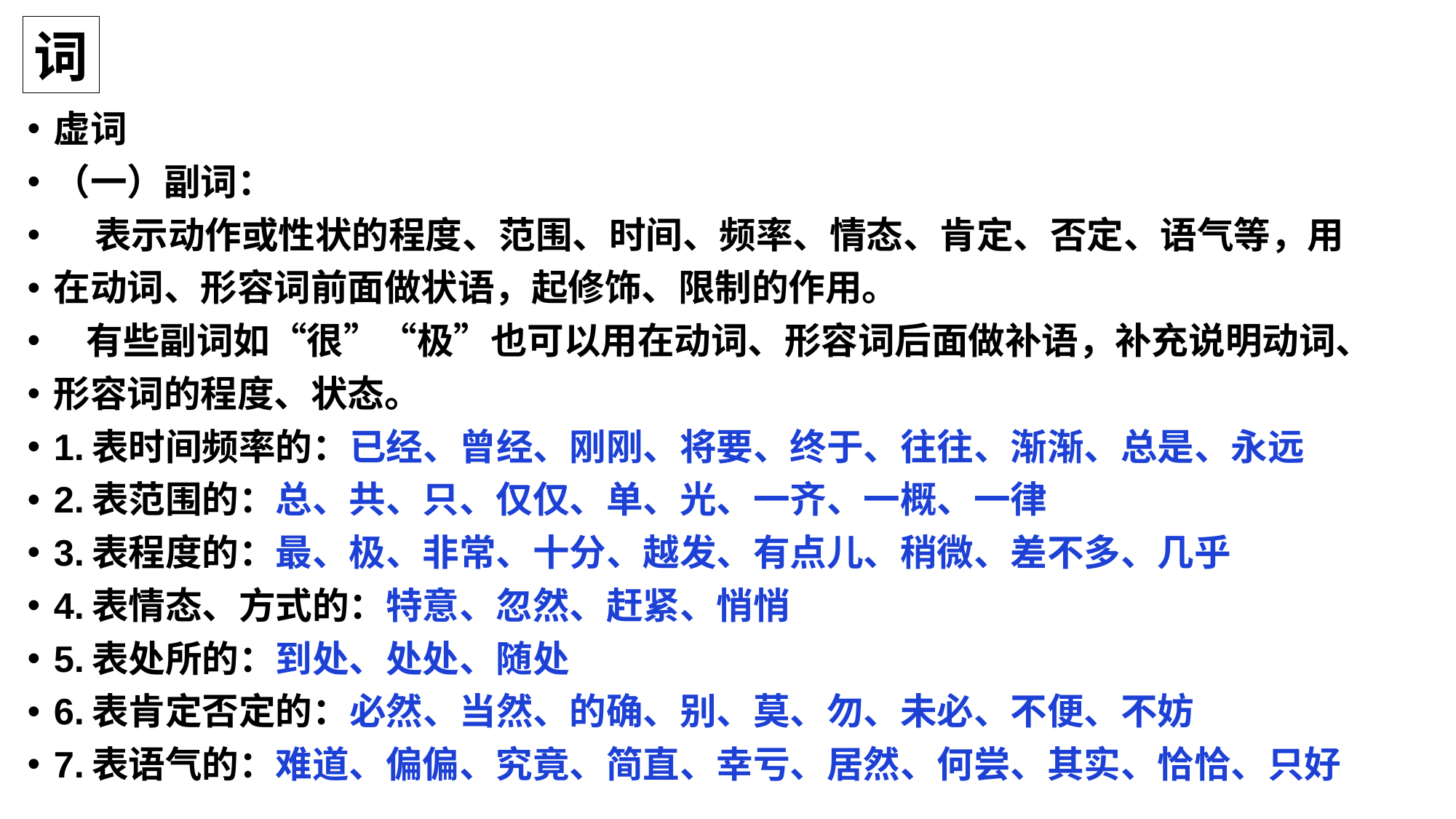

词
虚词
（一）副词：
    表示动作或性状的程度、范围、时间、频率、情态、肯定、否定、语气等，用
在动词、形容词前面做状语，起修饰、限制的作用。
   有些副词如“很”“极”也可以用在动词、形容词后面做补语，补充说明动词、
形容词的程度、状态。
1.表时间频率的：已经、曾经、刚刚、将要、终于、往往、渐渐、总是、永远
2.表范围的：总、共、只、仅仅、单、光、一齐、一概、一律
3.表程度的：最、极、非常、十分、越发、有点儿、稍微、差不多、几乎
4.表情态、方式的：特意、忽然、赶紧、悄悄
5.表处所的：到处、处处、随处
6.表肯定否定的：必然、当然、的确、别、莫、勿、未必、不便、不妨
7.表语气的：难道、偏偏、究竟、简直、幸亏、居然、何尝、其实、恰恰、只好